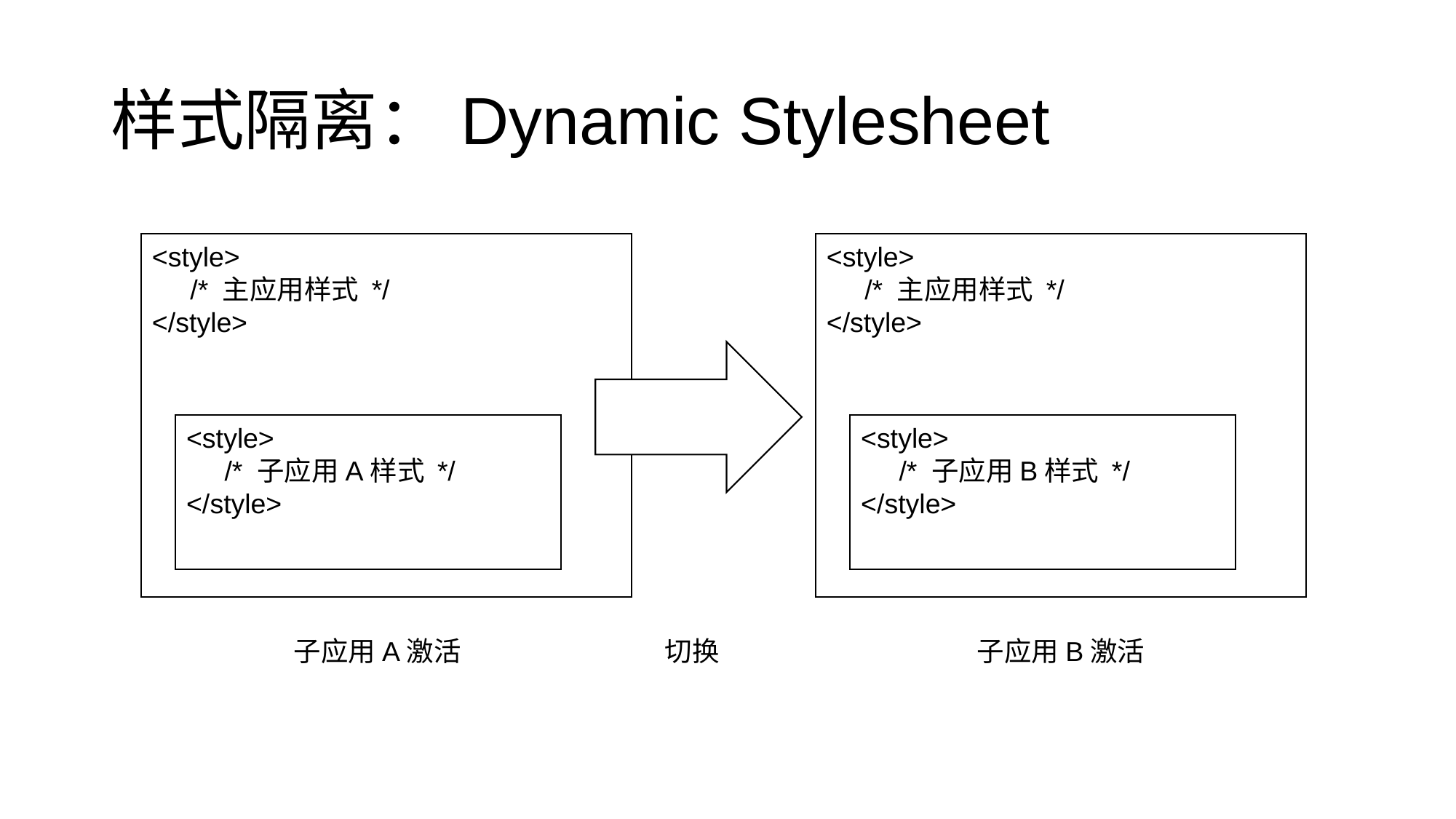

# 样式隔离：Dynamic Stylesheet
<style>
     /* 主应用样式 */
</style>
<style>
     /* 主应用样式 */
</style>

<style>
     /* 子应用A样式 */
</style>
<style>
     /* 子应用B样式 */
</style>
子应用A激活
切换
子应用B激活